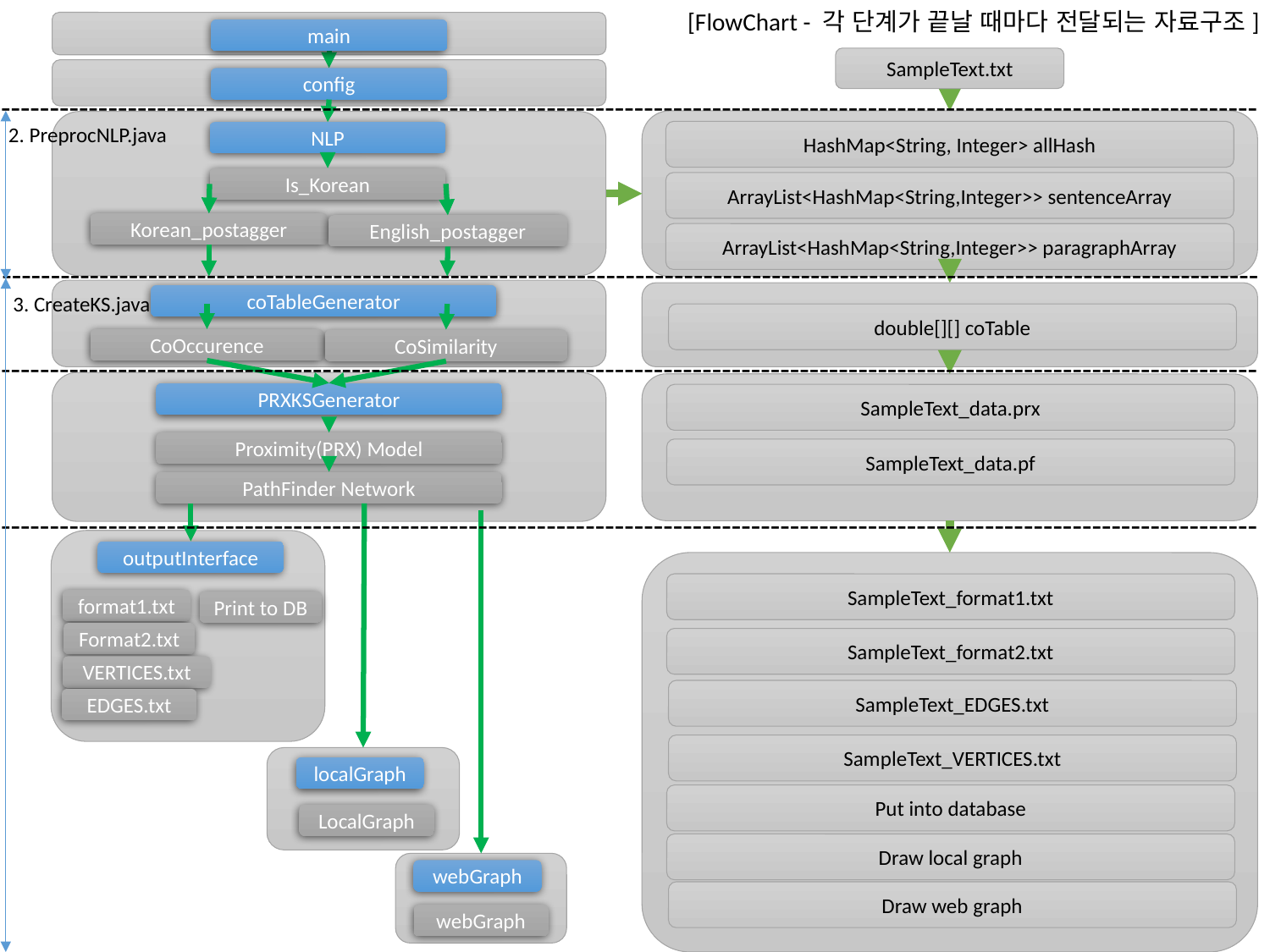

[FlowChart - 각 단계가 끝날 때마다 전달되는 자료구조]

main
SampleText.txt

config
---------------------------------------------------------------------------------------------------------------------------------

HashMap<String, Integer> allHash
ArrayList<HashMap<String,Integer>> sentenceArray
ArrayList<HashMap<String,Integer>> paragraphArray

2. PreprocNLP.java
NLP
Is_Korean
Korean_postagger
English_postagger
---------------------------------------------------------------------------------------------------------------------------------

double[][] coTable
3. CreateKS.java
coTableGenerator
CoOccurence
CoSimilarity
---------------------------------------------------------------------------------------------------------------------------------

SampleText_data.prx
SampleText_data.pf
PRXKSGenerator
Proximity(PRX) Model
PathFinder Network
---------------------------------------------------------------------------------------------------------------------------------

outputInterface

SampleText_format1.txt
format1.txt
Print to DB
Format2.txt
SampleText_format2.txt
VERTICES.txt
SampleText_EDGES.txt
EDGES.txt
SampleText_VERTICES.txt

localGraph
Put into database
LocalGraph
Draw local graph

webGraph
Draw web graph
webGraph